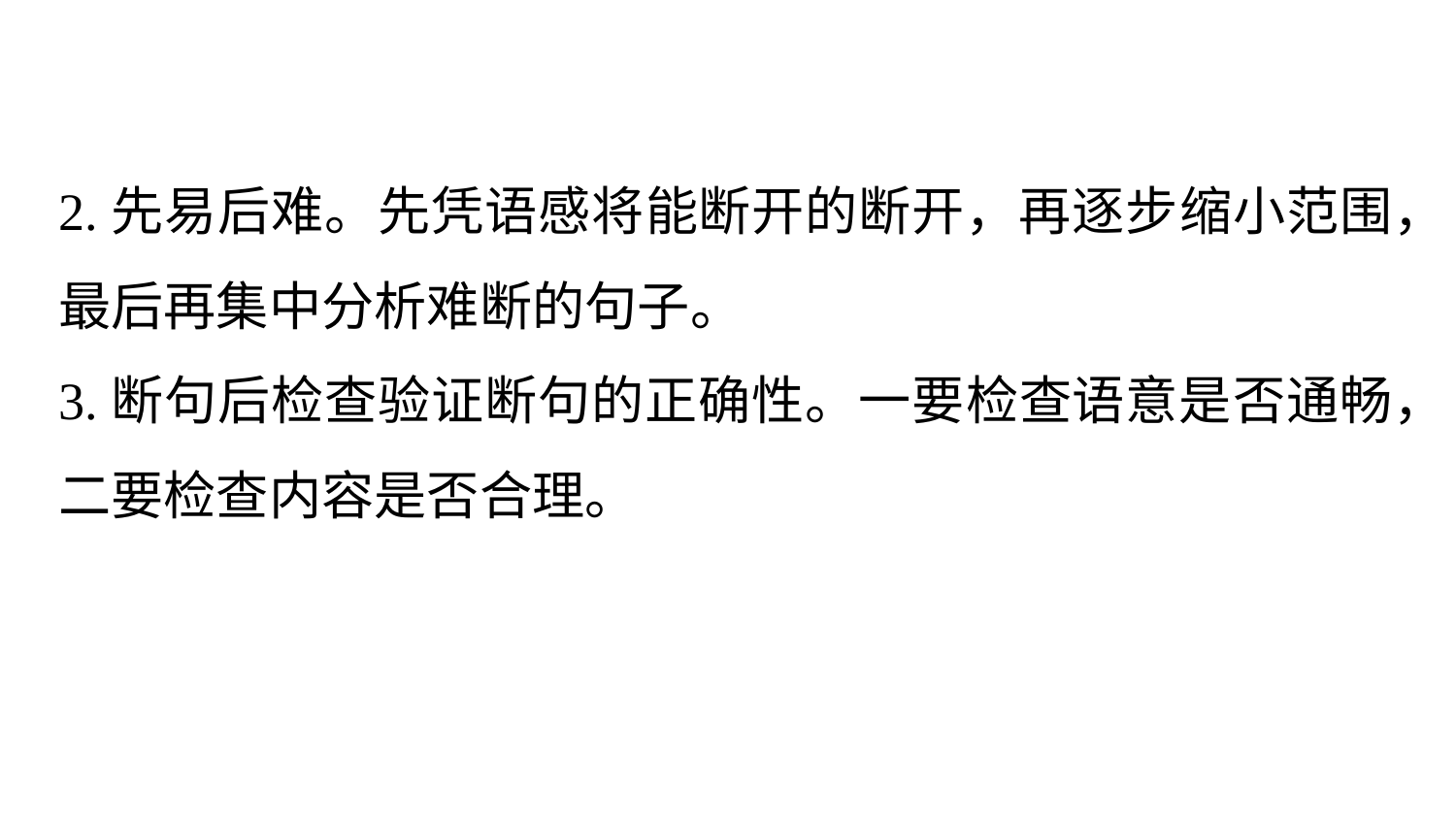

2.先易后难。先凭语感将能断开的断开，再逐步缩小范围，最后再集中分析难断的句子。
3.断句后检查验证断句的正确性。一要检查语意是否通畅，二要检查内容是否合理。